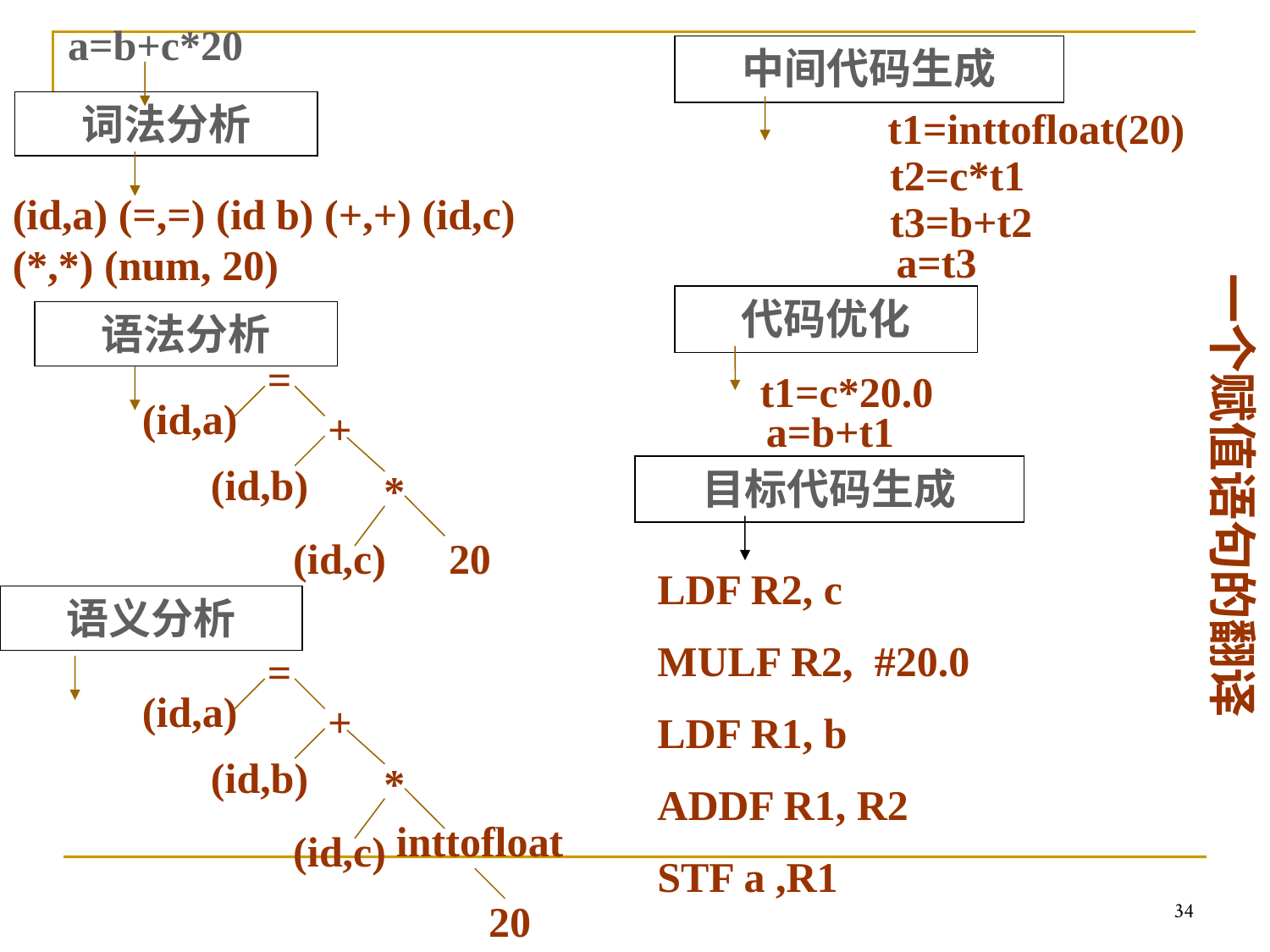

a=b+c*20
中间代码生成

词法分析

t1=inttofloat(20)
t2=c*t1
t3=b+t2
a=t3

(id,a) (=,=) (id b) (+,+) (id,c) (*,*) (num, 20)
一个赋值语句的翻译

t1=c*20.0
a=b+t1
代码优化
语法分析
=
(id,a)

+

(id,b)
*

(id,c)
20

目标代码生成

LDF R2, c
MULF R2,  #20.0
LDF R1, b
ADDF R1, R2
STF a ,R1
语义分析
=
(id,a)

+

(id,b)
*

inttofloat
(id,c)

20

34